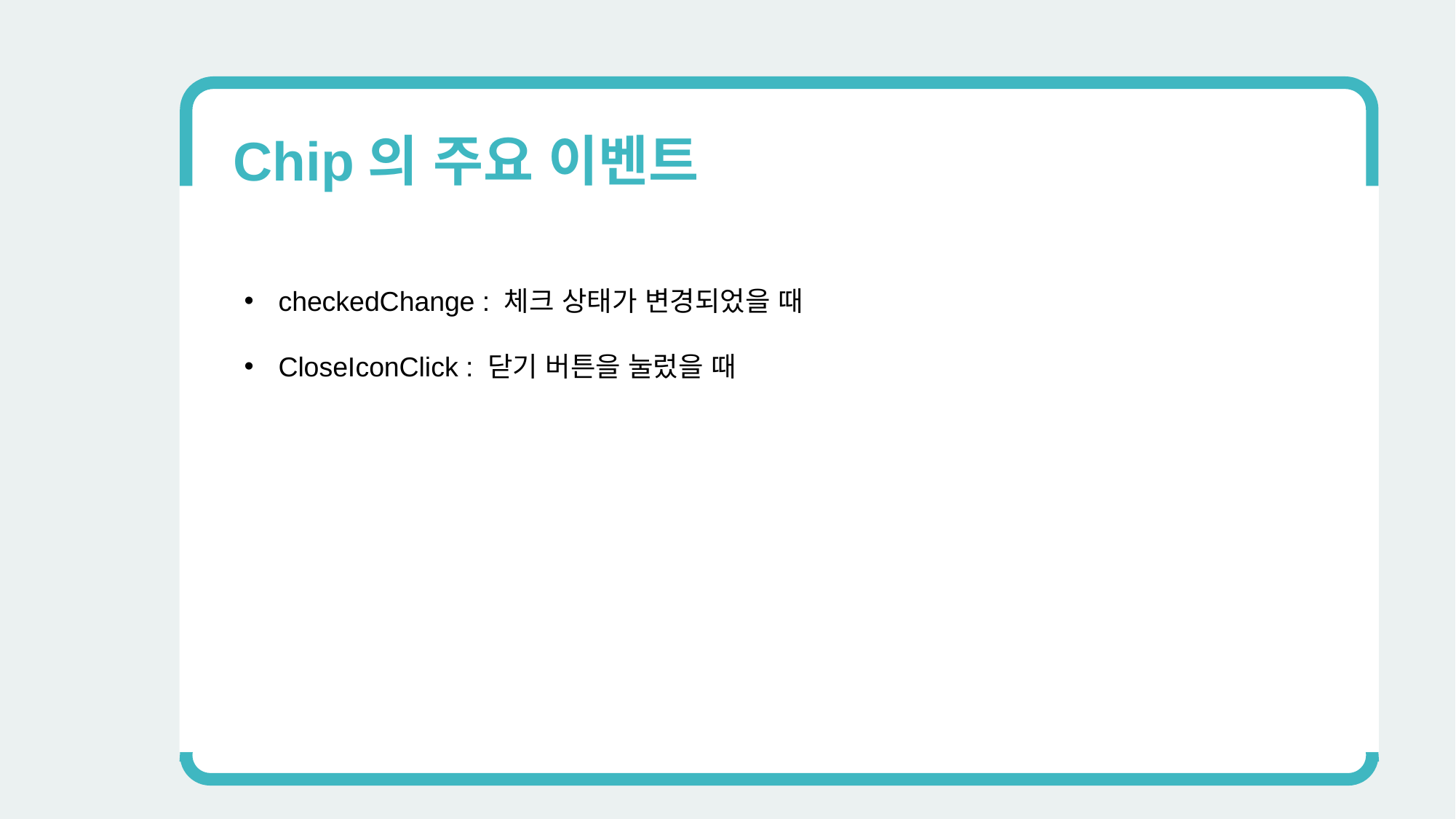

Chip의 주요 이벤트

checkedChange : 체크 상태가 변경되었을 때
CloseIconClick : 닫기 버튼을 눌렀을 때